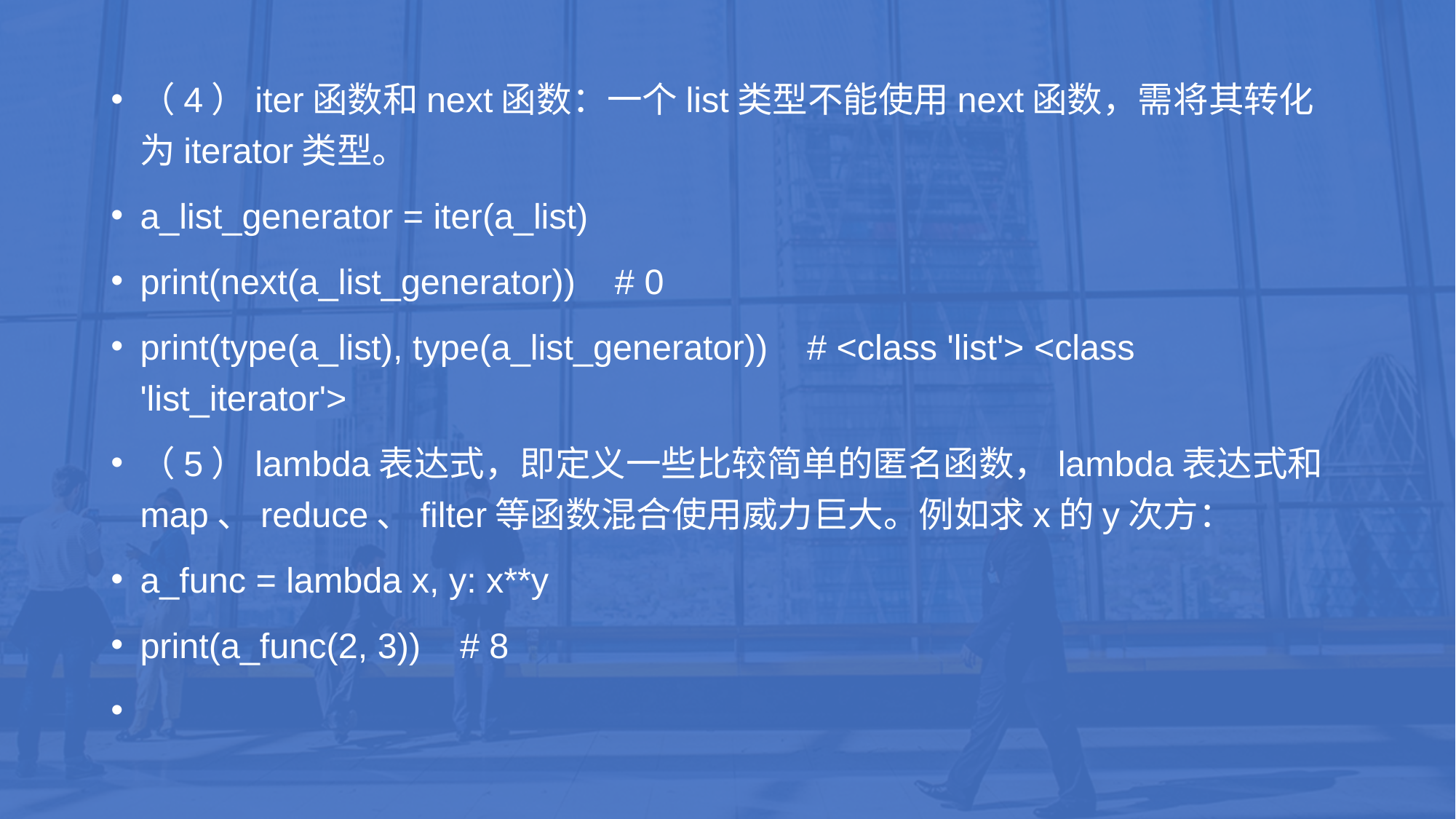

（4）iter函数和next函数：一个list类型不能使用next函数，需将其转化为iterator类型。
a_list_generator = iter(a_list)
print(next(a_list_generator))    # 0
print(type(a_list), type(a_list_generator))    # <class 'list'> <class 'list_iterator'>
（5）lambda表达式，即定义一些比较简单的匿名函数，lambda表达式和map、reduce、filter等函数混合使用威力巨大。例如求x的y次方：
a_func = lambda x, y: x**y
print(a_func(2, 3))    # 8